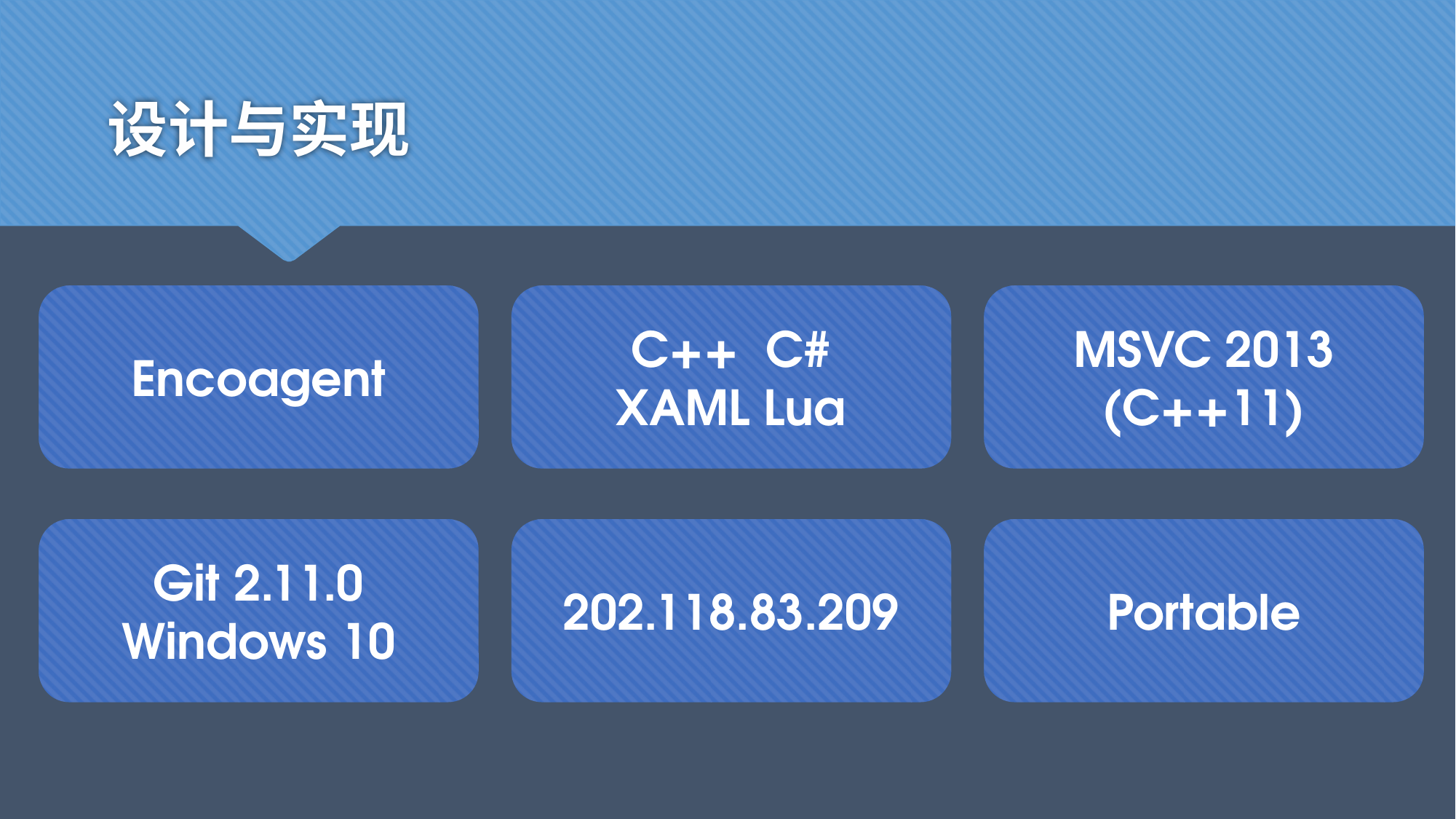

# 设计与实现
Encoagent
C++  C#
XAML Lua
MSVC 2013
(C++11)
Git 2.11.0
Windows 10
202.118.83.209
Portable